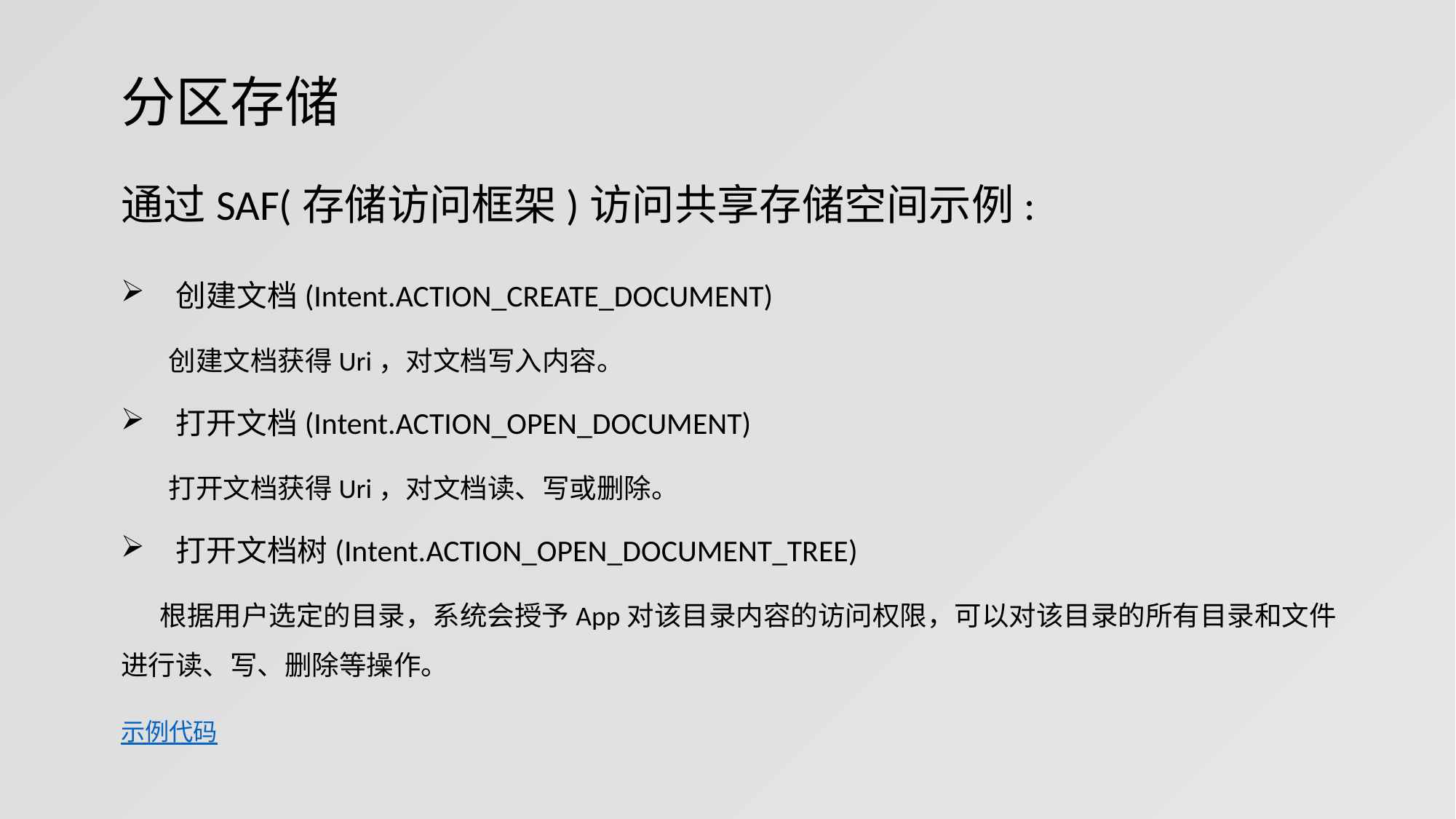

# 分区存储
通过SAF(存储访问框架)访问共享存储空间示例:

 创建文档(Intent.ACTION_CREATE_DOCUMENT)
      创建文档获得Uri，对文档写入内容。
 打开文档(Intent.ACTION_OPEN_DOCUMENT)
      打开文档获得Uri，对文档读、写或删除。
 打开文档树(Intent.ACTION_OPEN_DOCUMENT_TREE)
     根据用户选定的目录，系统会授予App对该目录内容的访问权限，可以对该目录的所有目录和文件进行读、写、删除等操作。
示例代码